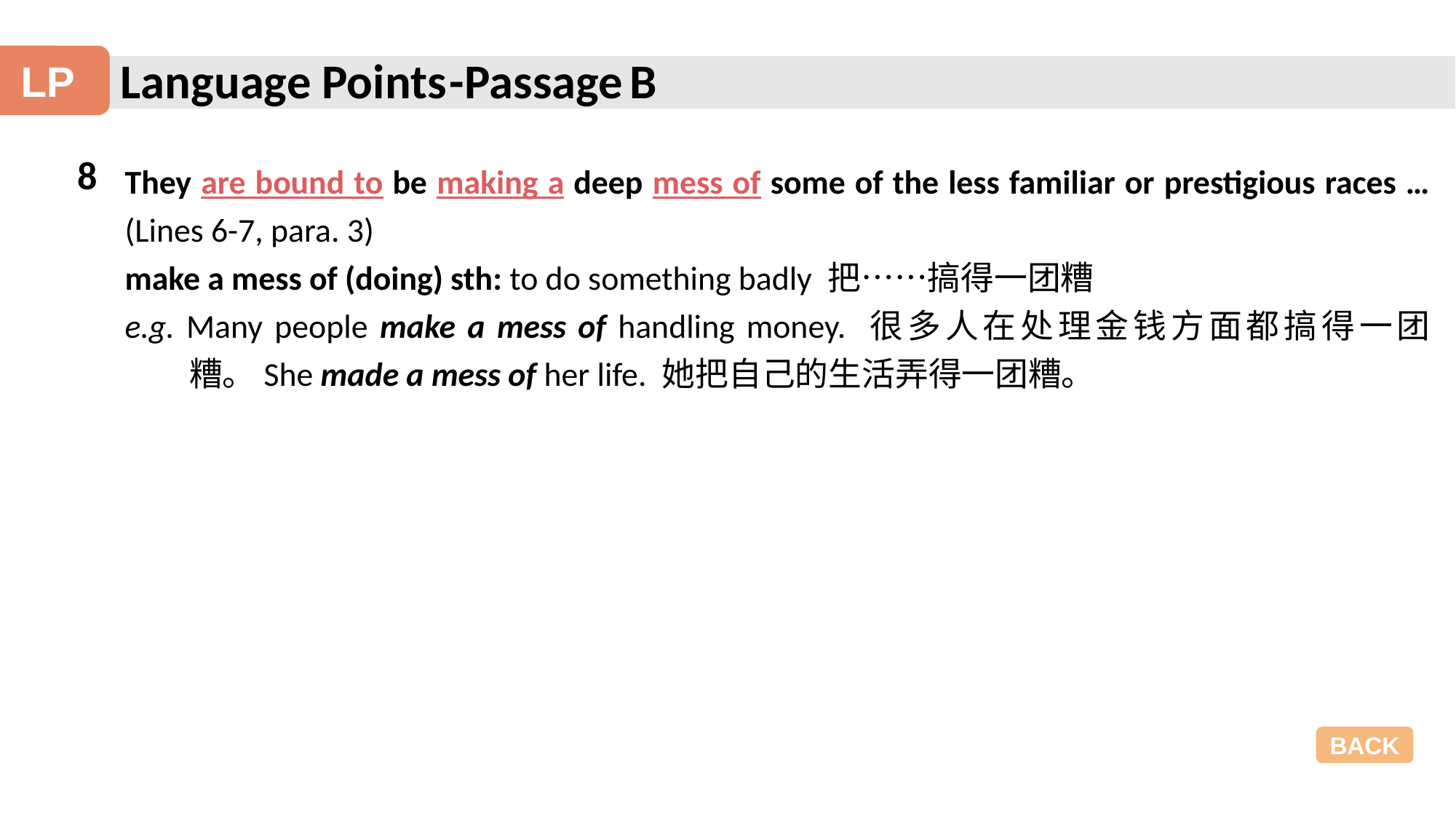

Language Points
-Passage B
LP

8
They are bound to be making a deep mess of some of the less familiar or prestigious races … (Lines 6-7, para. 3)
make a mess of (doing) sth: to do something badly 把……搞得一团糟
e.g. Many people make a mess of handling money. 很多人在处理金钱方面都搞得一团糟。She made a mess of her life. 她把自己的生活弄得一团糟。
BACK